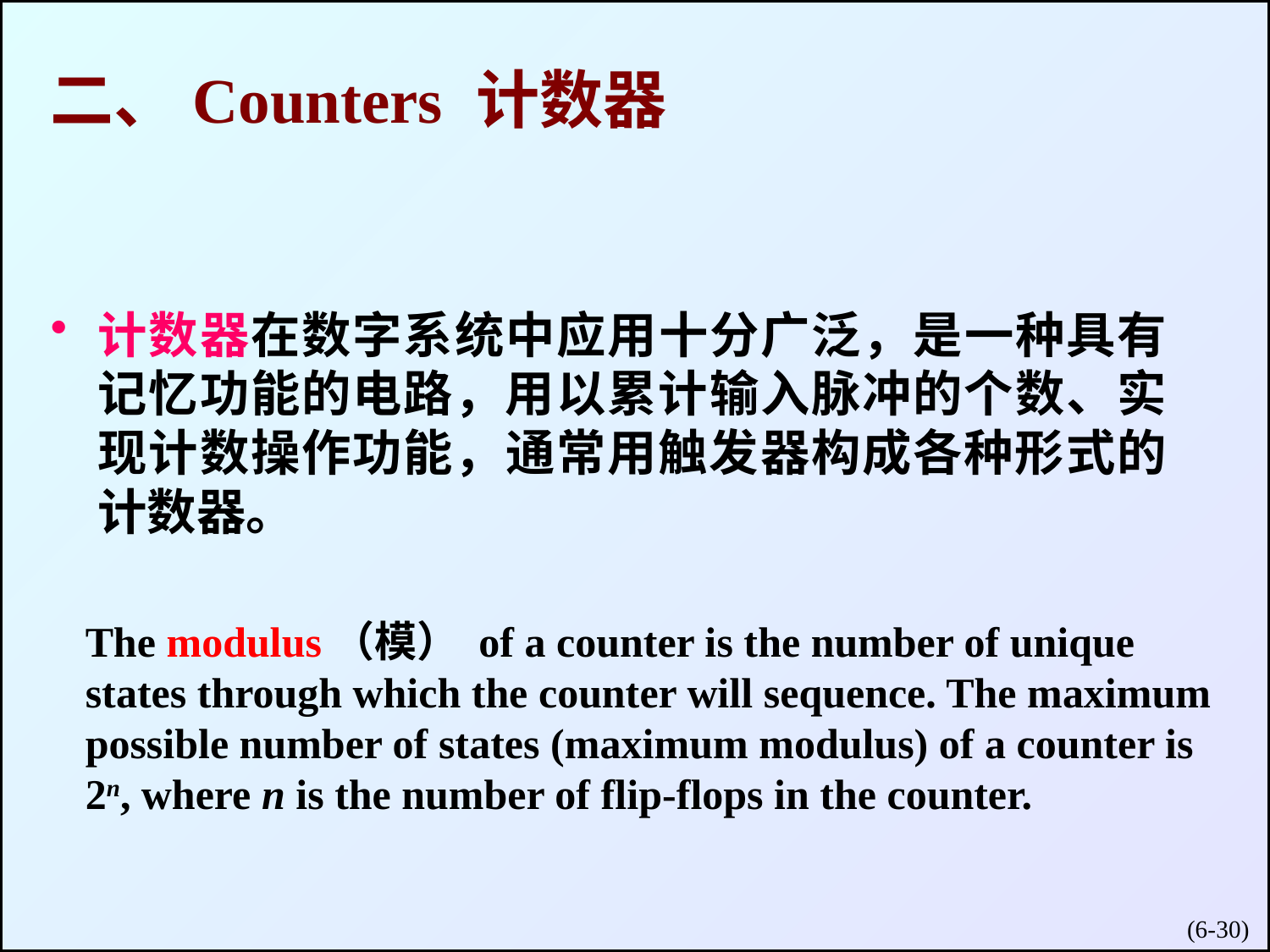

二、Counters 计数器

计数器在数字系统中应用十分广泛，是一种具有记忆功能的电路，用以累计输入脉冲的个数、实现计数操作功能，通常用触发器构成各种形式的计数器。

The modulus（模） of a counter is the number of unique states through which the counter will sequence. The maximum possible number of states (maximum modulus) of a counter is 2n, where n is the number of flip-flops in the counter.
(6-30)